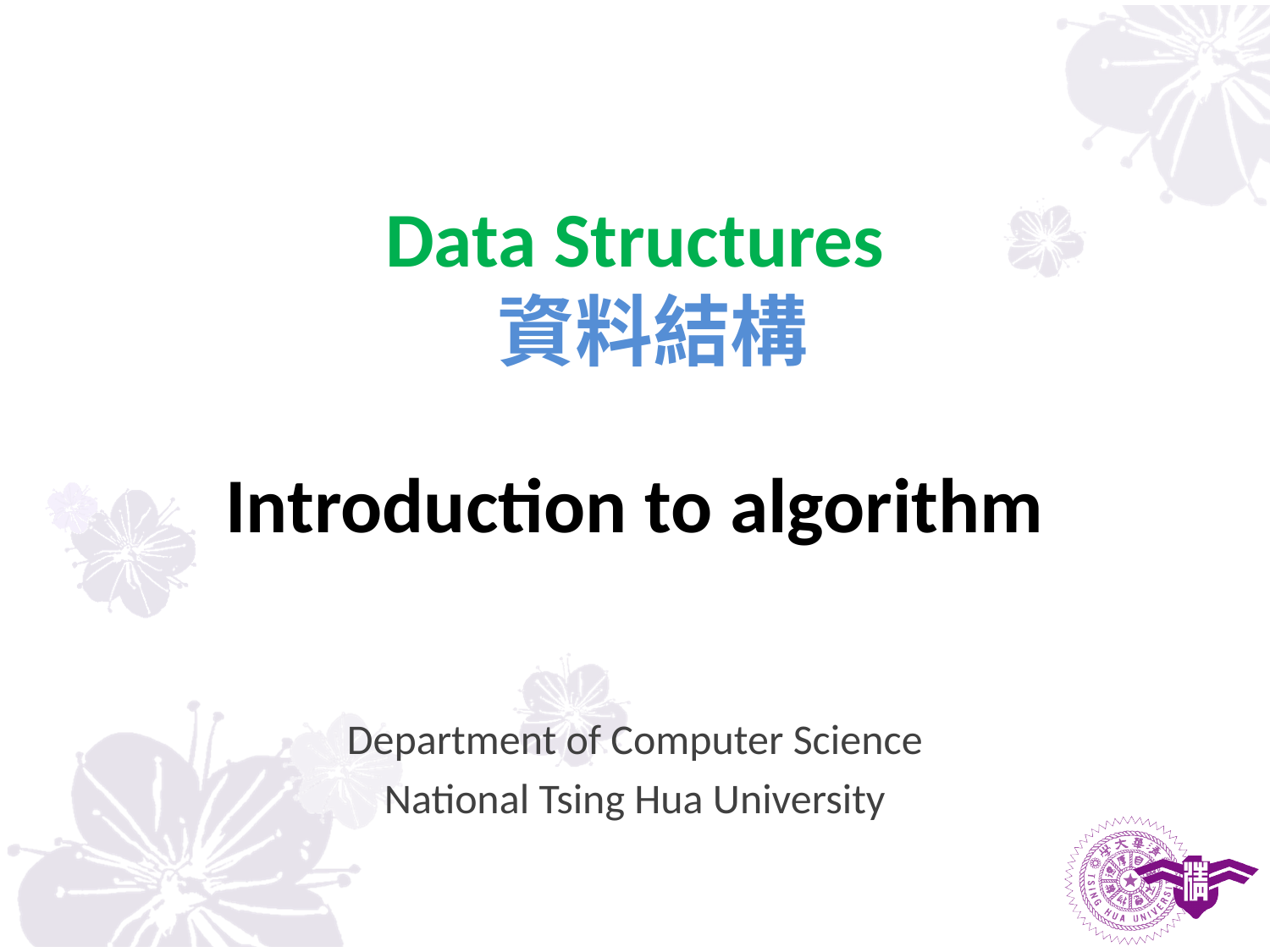

# Data Structures 資料結構
Introduction to algorithm
Department of Computer Science
National Tsing Hua University